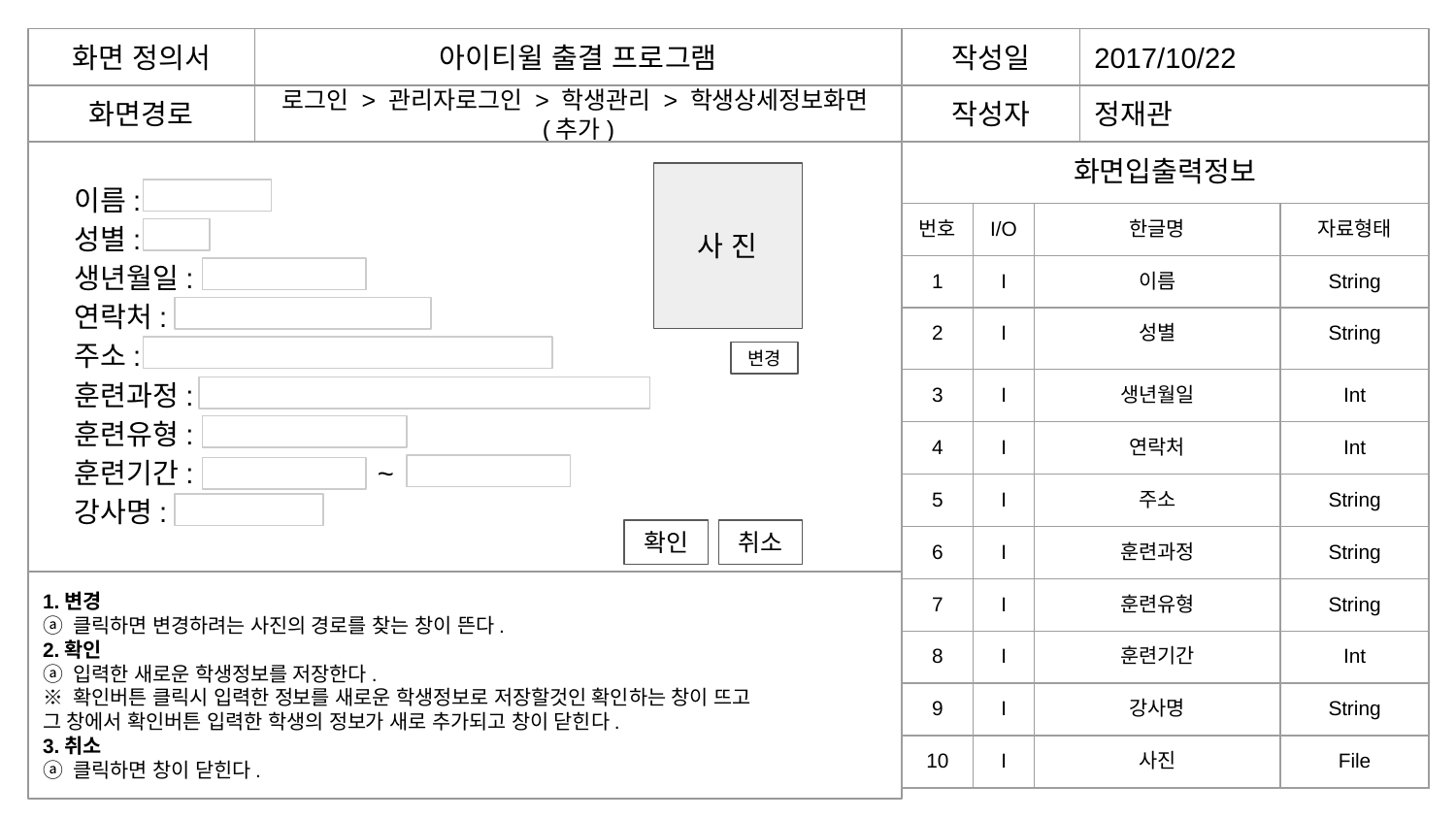

화면 정의서
아이티윌 출결 프로그램
작성일
2017/10/22
화면경로
로그인 > 관리자로그인 > 학생관리 > 학생상세정보화면(추가)
작성자
정재관
| 화면입출력정보 |  |  |  |
| --- | --- | --- | --- |
| 번호 | I/O | 한글명 | 자료형태 |
| 1 | I | 이름 | String |
| 2 | I | 성별 | String |
| 3 | I | 생년월일 | Int |
| 4 | I | 연락처 | Int |
| 5 | I | 주소 | String |
| 6 | I | 훈련과정 | String |
| 7 | I | 훈련유형 | String |
| 8 | I | 훈련기간 | Int |
| 9 | I | 강사명 | String |
| 10 | I | 사진 | File |

이름:
성별:
생년월일:
연락처:
주소:
훈련과정:
훈련유형:
훈련기간:
강사명:

사 진

변경

~

확인
취소
1.변경
ⓐ 클릭하면 변경하려는 사진의 경로를 찾는 창이 뜬다.
2.확인
ⓐ 입력한 새로운 학생정보를 저장한다.
※ 확인버튼 클릭시 입력한 정보를 새로운 학생정보로 저장할것인 확인하는 창이 뜨고
그 창에서 확인버튼 입력한 학생의 정보가 새로 추가되고 창이 닫힌다.
3.취소
ⓐ 클릭하면 창이 닫힌다.